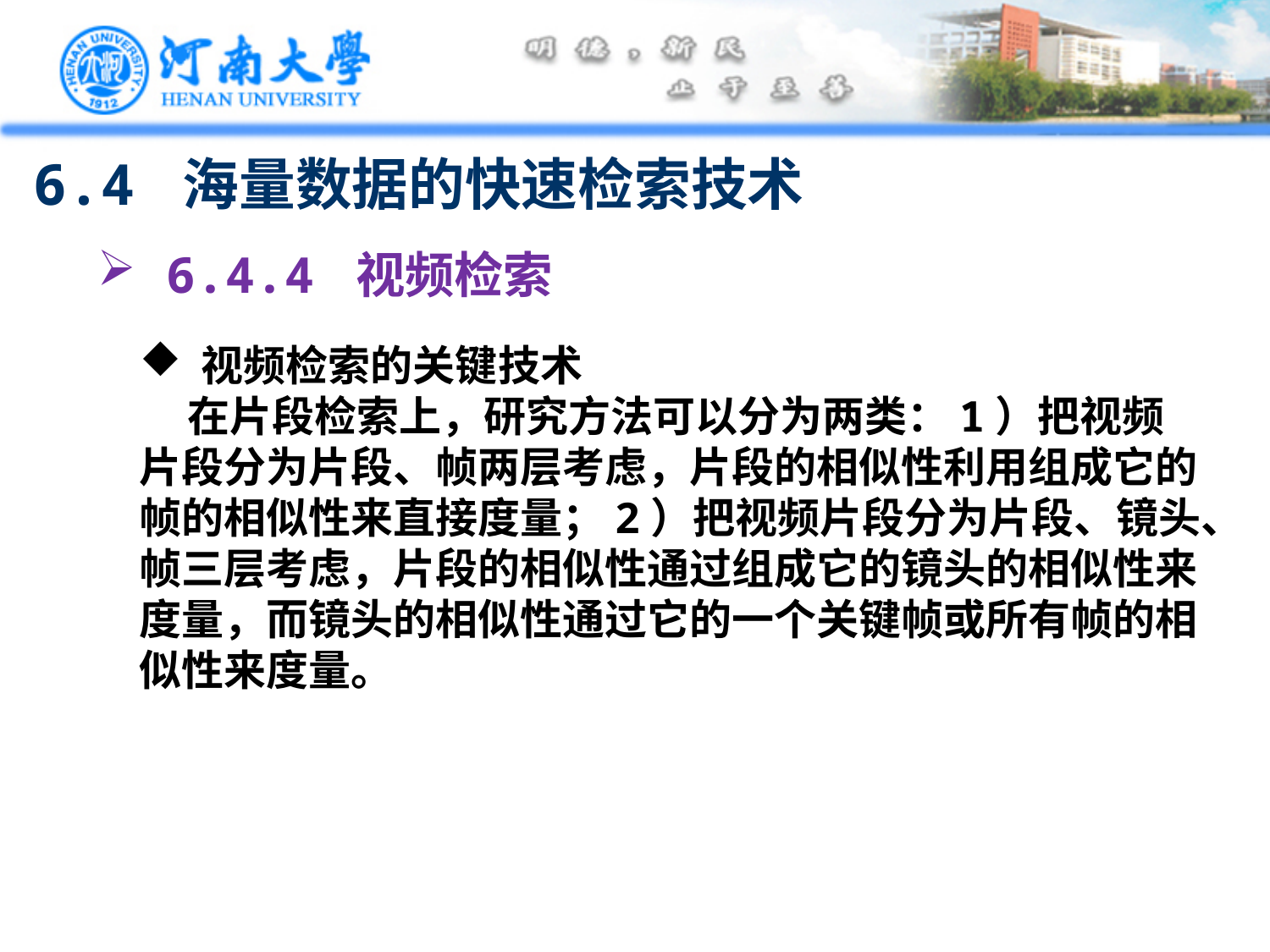

6.4 海量数据的快速检索技术
 6.4.4 视频检索
 视频检索的关键技术
    在片段检索上，研究方法可以分为两类：1）把视频片段分为片段、帧两层考虑，片段的相似性利用组成它的帧的相似性来直接度量；2）把视频片段分为片段、镜头、帧三层考虑，片段的相似性通过组成它的镜头的相似性来度量，而镜头的相似性通过它的一个关键帧或所有帧的相似性来度量。